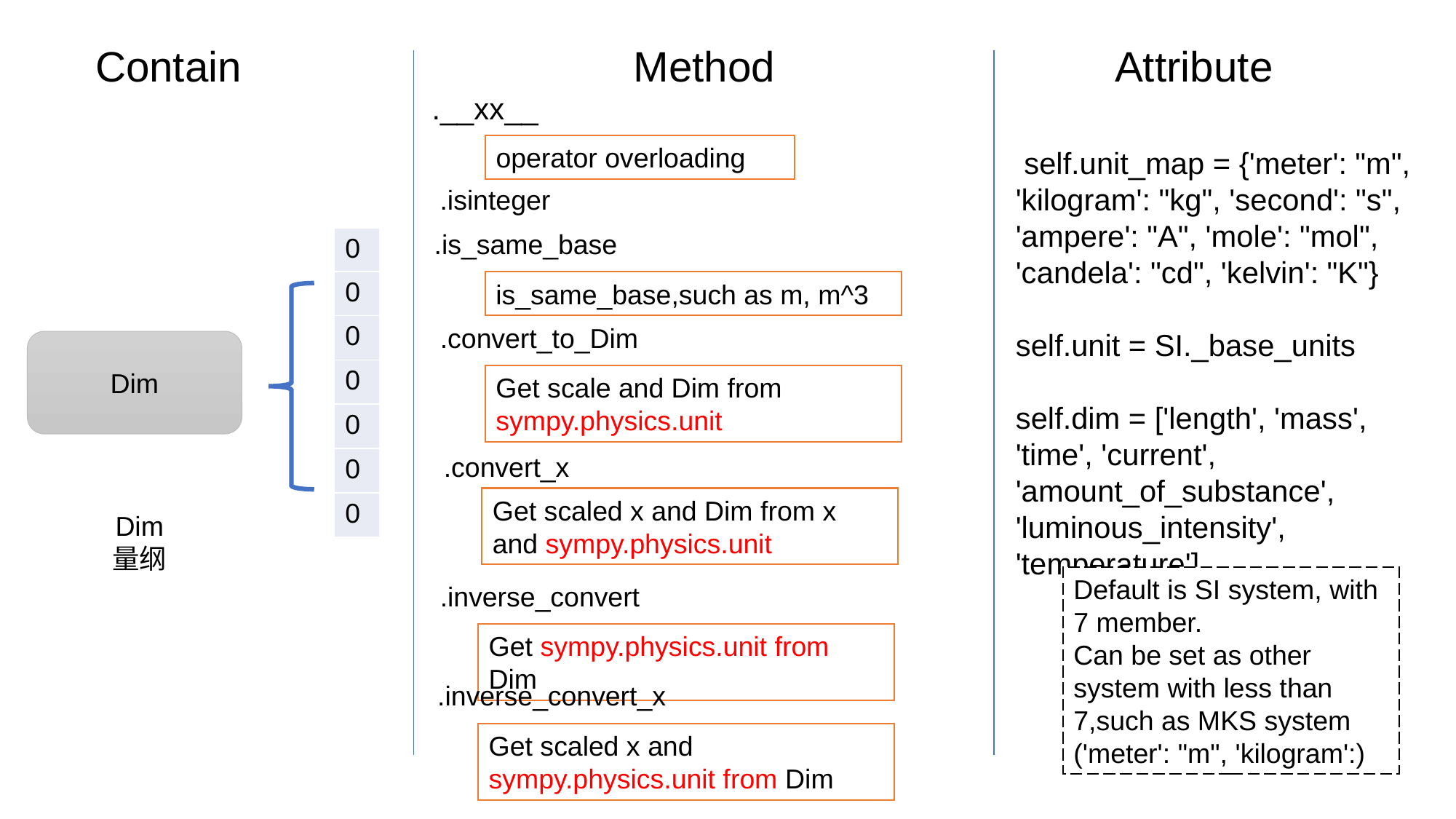

Contain
Method
Attribute
.__xx__
operator overloading
 self.unit_map = {'meter': "m", 'kilogram': "kg", 'second': "s", 'ampere': "A", 'mole': "mol", 'candela': "cd", 'kelvin': "K"}

self.unit = SI._base_units

self.dim = ['length', 'mass', 'time', 'current', 'amount_of_substance', 'luminous_intensity', 'temperature']
.isinteger
.is_same_base
| 0 |
| --- |
| 0 |
| 0 |
| 0 |
| 0 |
| 0 |
| 0 |
is_same_base,such as m, m^3

.convert_to_Dim
Dim
Get scale and Dim from sympy.physics.unit
.convert_x
Get scaled x and Dim from x and sympy.physics.unit
Dim
量纲
Default is SI system, with 7 member.
Can be set as other system with less than 7,such as MKS system ('meter': "m", 'kilogram':)
.inverse_convert
Get sympy.physics.unit from Dim
.inverse_convert_x
Get scaled x and sympy.physics.unit from Dim